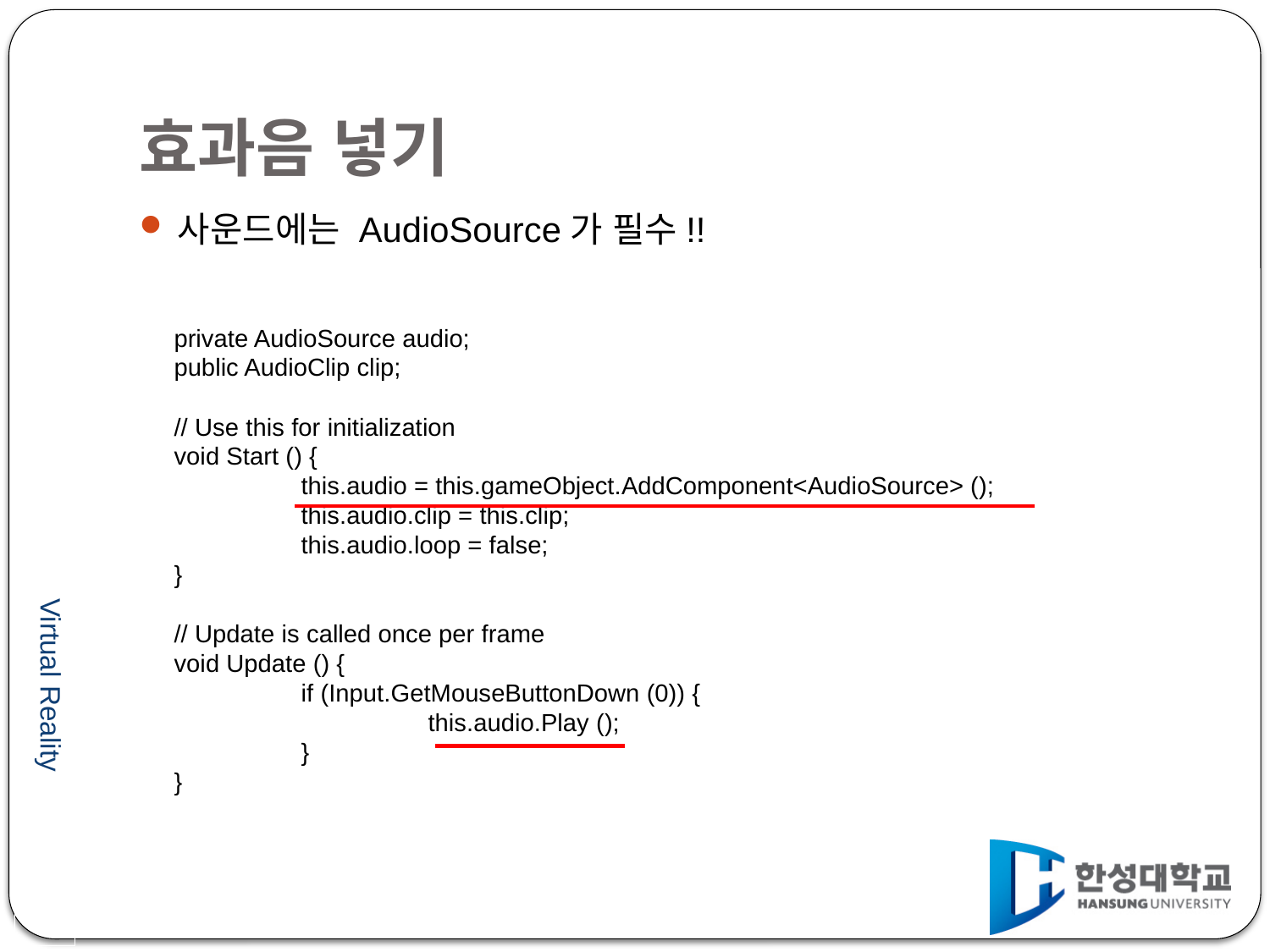

# 효과음 넣기
사운드에는 AudioSource가 필수!!
private AudioSource audio;
public AudioClip clip;

// Use this for initialization
void Start () {
	this.audio = this.gameObject.AddComponent<AudioSource> ();
	this.audio.clip = this.clip;
	this.audio.loop = false;
}

// Update is called once per frame
void Update () {
	if (Input.GetMouseButtonDown (0)) {
		this.audio.Play ();
	}
}